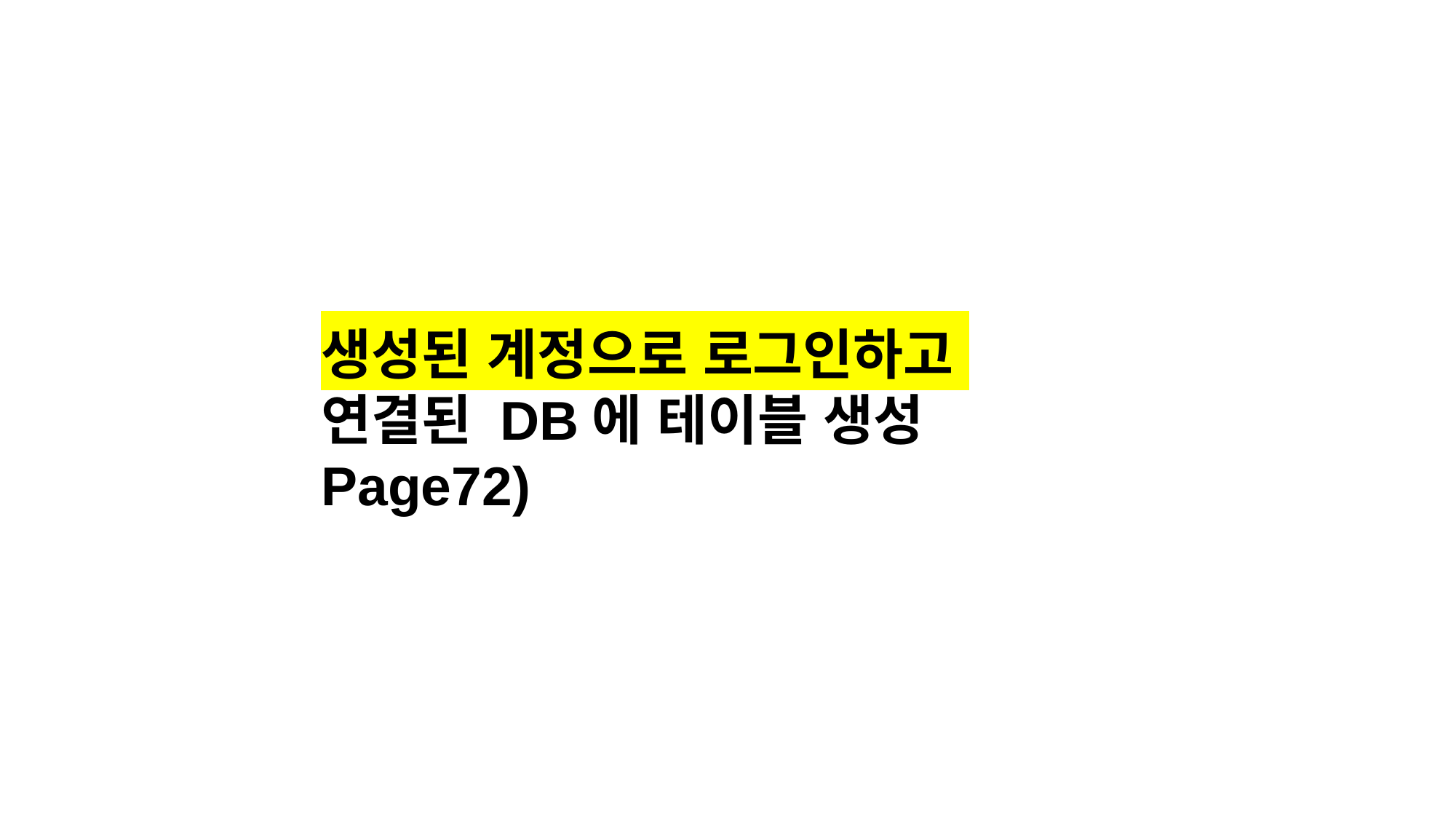

생성된 계정으로 로그인하고
연결된 DB에 테이블 생성
Page72)